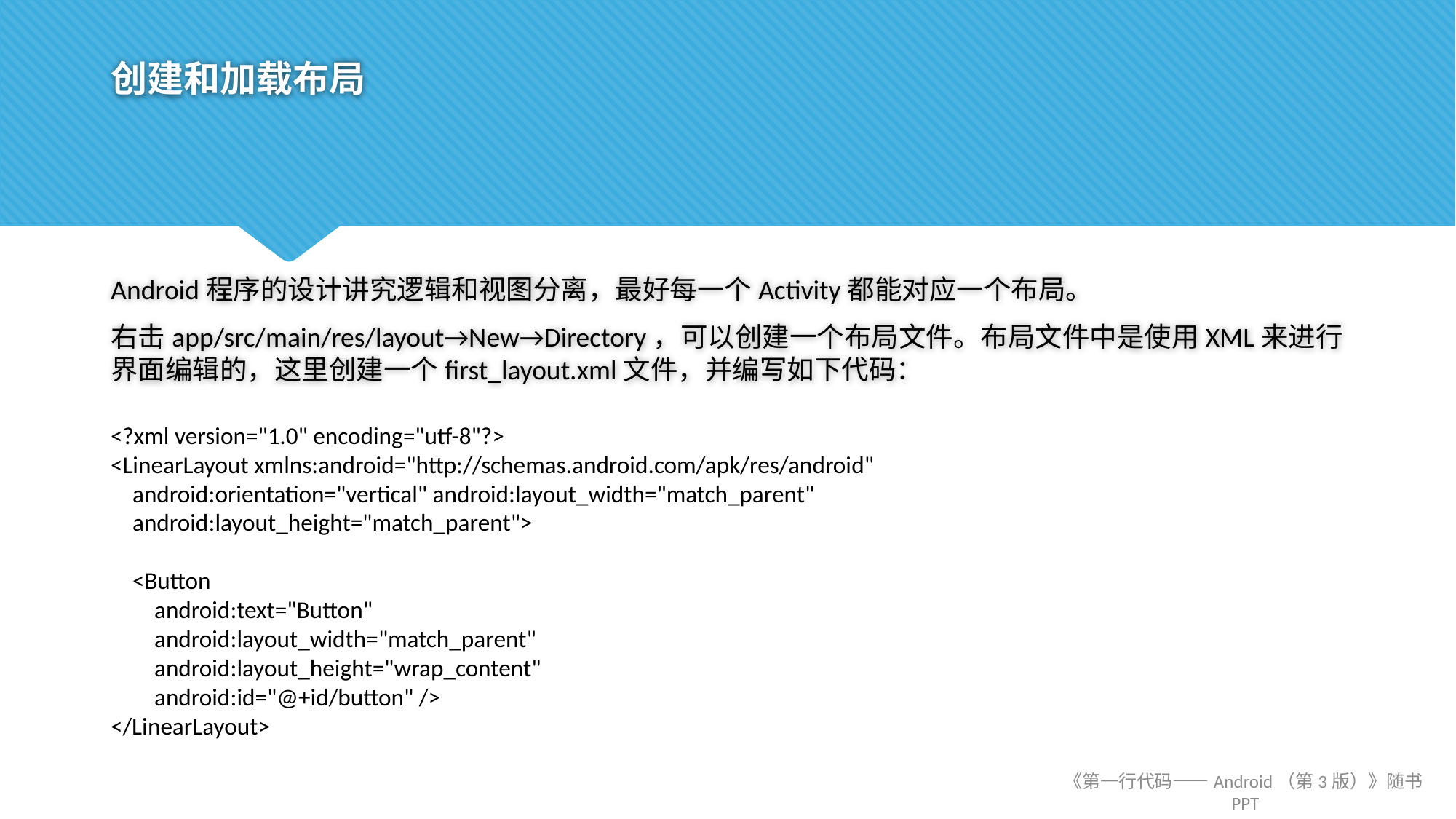

# 创建和加载布局
Android程序的设计讲究逻辑和视图分离，最好每一个Activity都能对应一个布局。
右击app/src/main/res/layout→New→Directory，可以创建一个布局文件。布局文件中是使用XML来进行界面编辑的，这里创建一个first_layout.xml文件，并编写如下代码：
<?xml version="1.0" encoding="utf-8"?>
<LinearLayout xmlns:android="http://schemas.android.com/apk/res/android"
    android:orientation="vertical" android:layout_width="match_parent"
    android:layout_height="match_parent">

    <Button
        android:text="Button"
        android:layout_width="match_parent"
        android:layout_height="wrap_content"
        android:id="@+id/button" />
</LinearLayout>